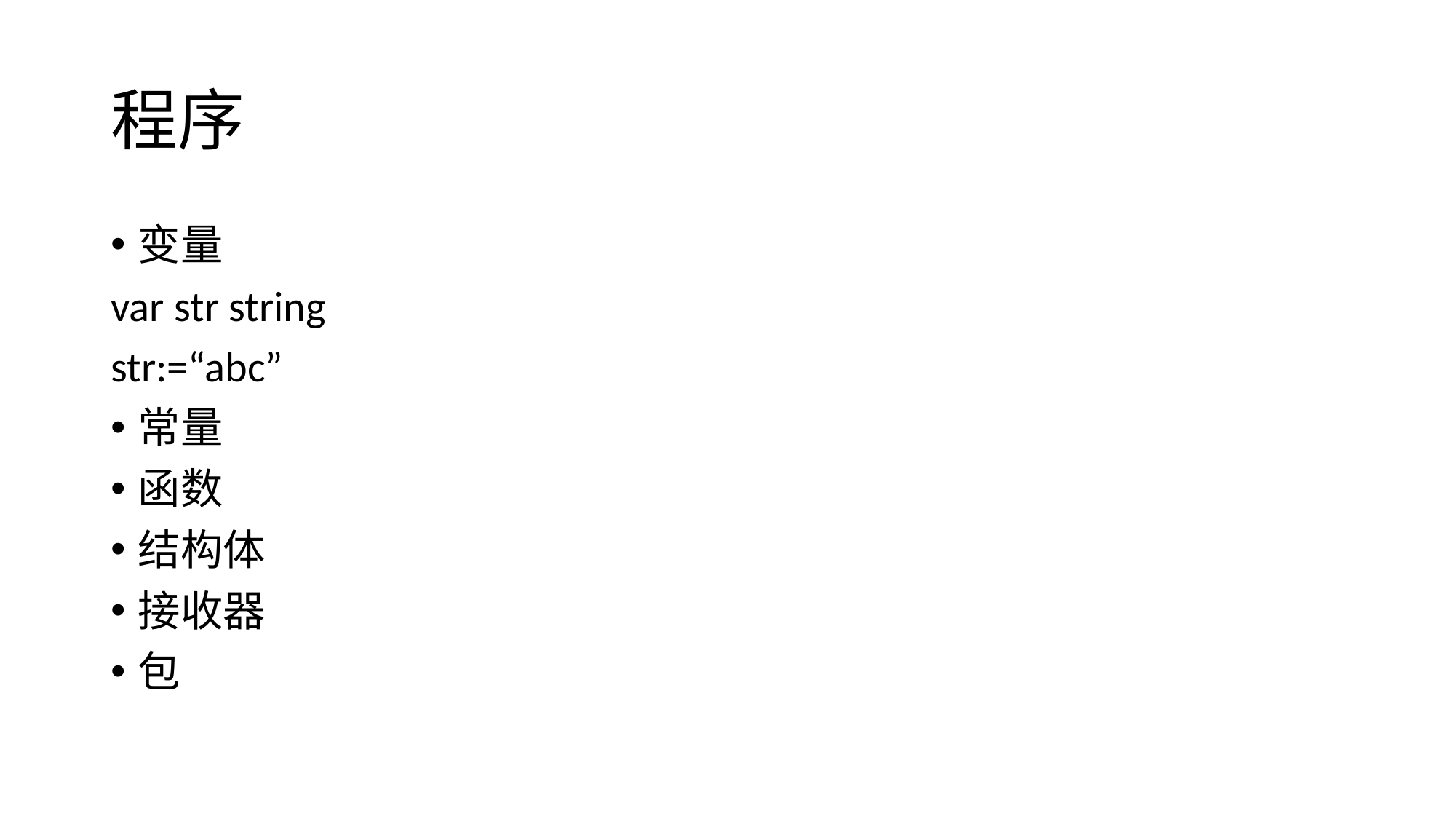

# 程序
变量
var str string
str:=“abc”
常量
函数
结构体
接收器
包